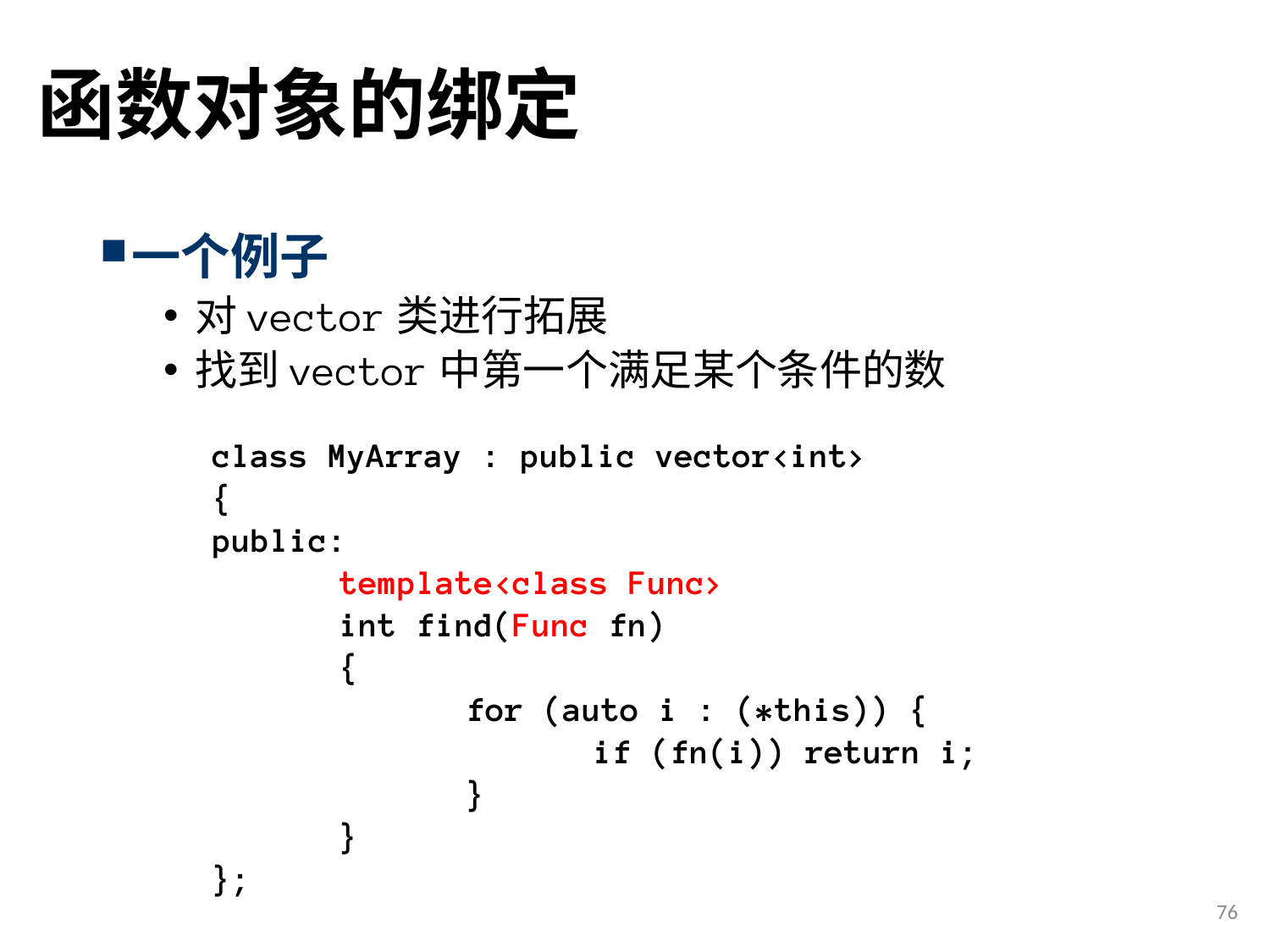

# 函数对象的绑定
一个例子
对vector类进行拓展
找到vector中第一个满足某个条件的数

class MyArray : public vector<int>
{
public:
	template<class Func>
	int find(Func fn)
	{
		for (auto i : (*this)) {
			if (fn(i)) return i;
		}
	}
};
76